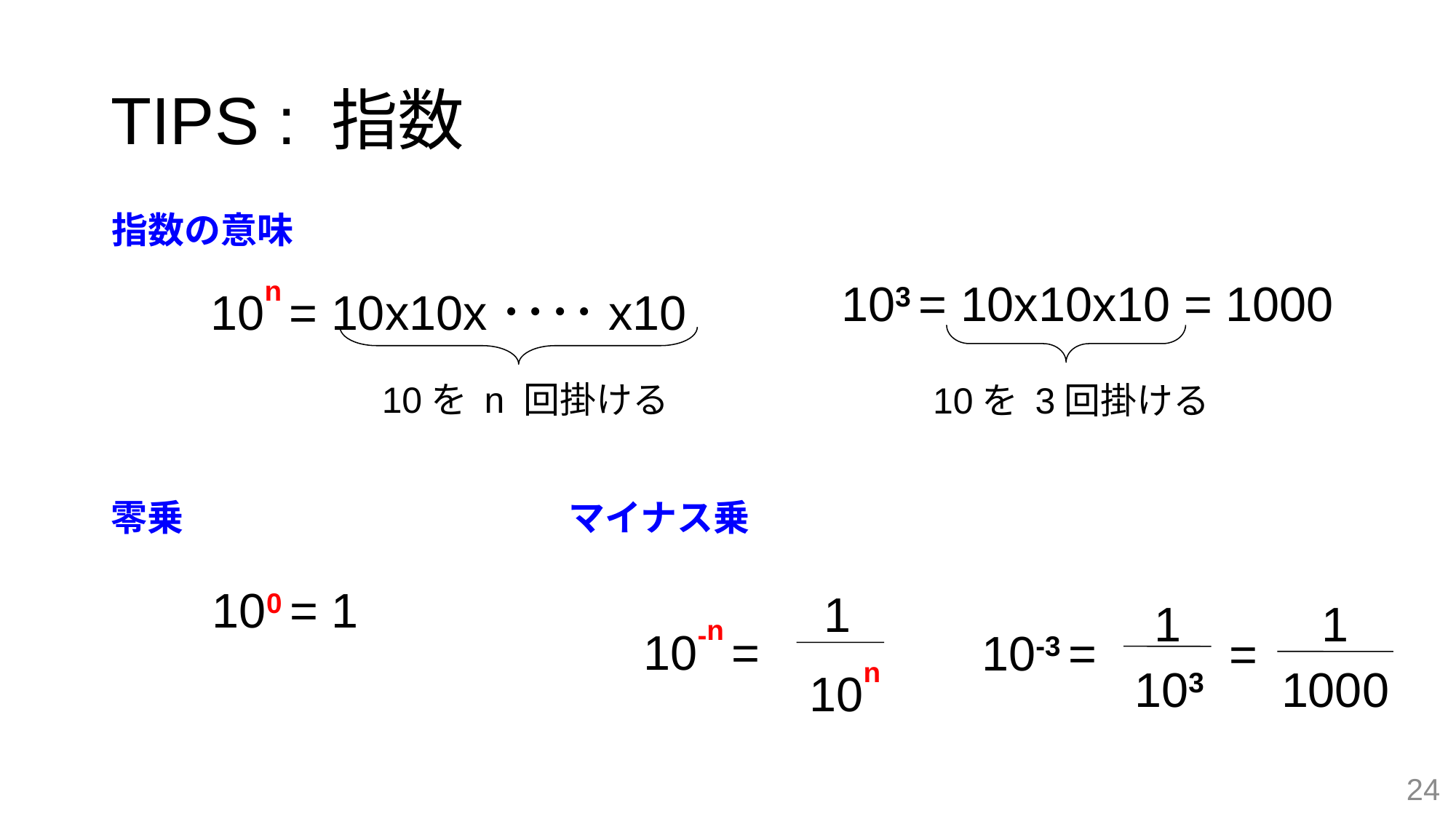

# TIPS : 指数

指数の意味
103 = 10x10x10 = 1000
10n = 10x10x････x10
10を n 回掛ける
10を 3回掛ける
零乗
マイナス乗
100 = 1
1
1
1
10-n =
10-3 =
=

10n
103
1000
24